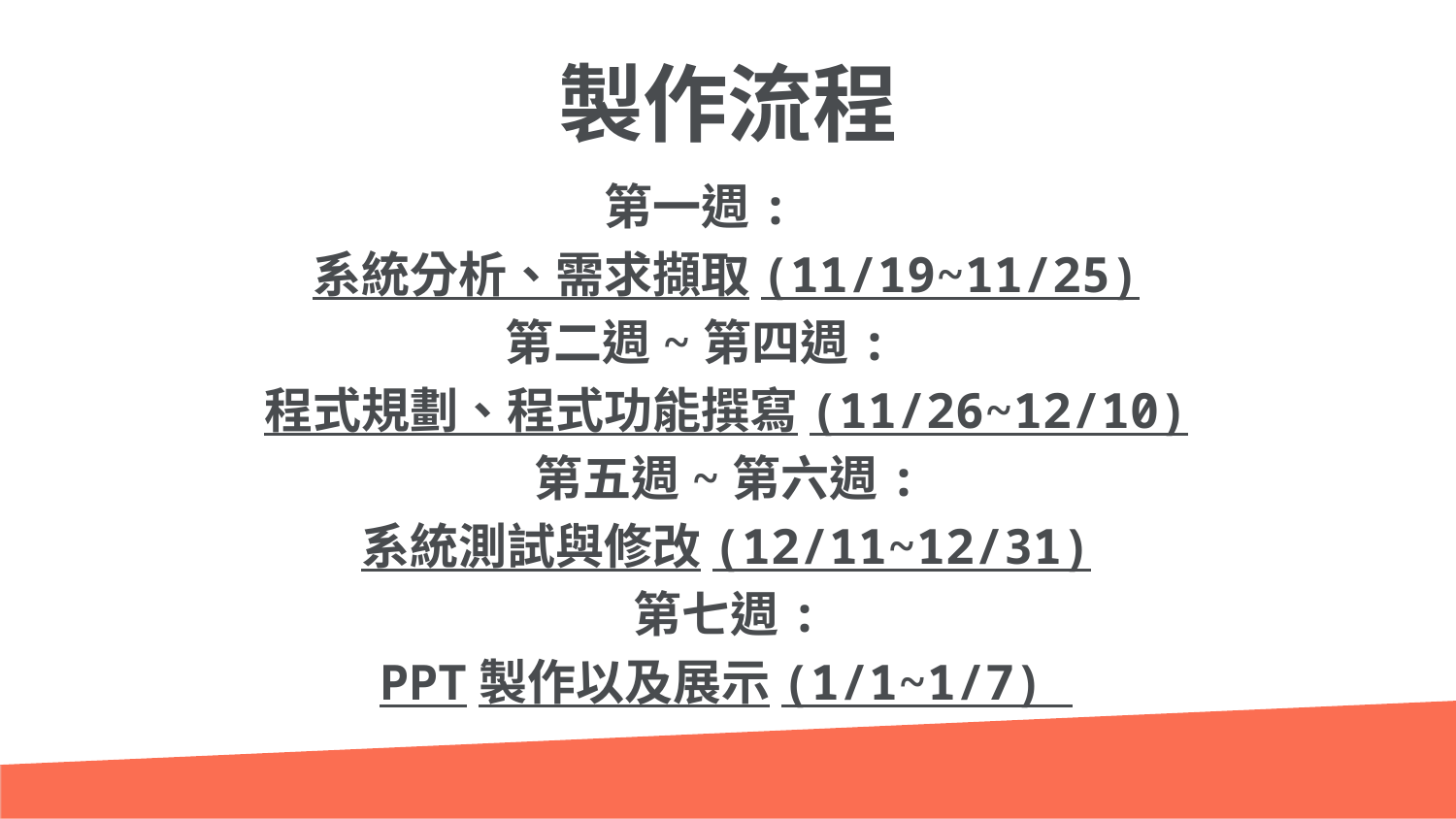

# 製作流程
第一週:
系統分析、需求擷取(11/19~11/25)
第二週~第四週:
程式規劃、程式功能撰寫(11/26~12/10)
第五週~第六週:
系統測試與修改(12/11~12/31)
第七週:
PPT製作以及展示(1/1~1/7)